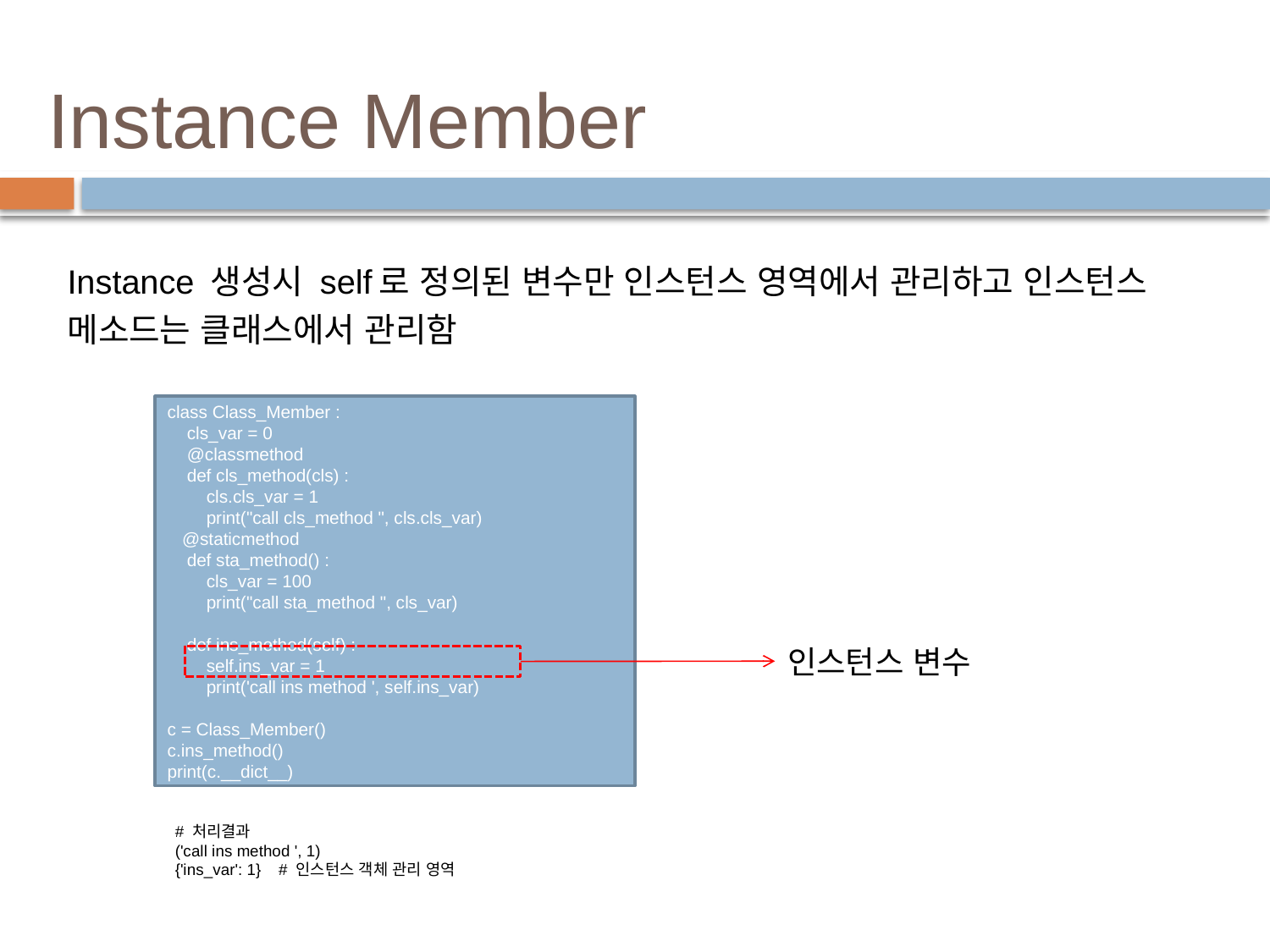

# Instance Member
Instance 생성시 self로 정의된 변수만 인스턴스 영역에서 관리하고 인스턴스 메소드는 클래스에서 관리함

class Class_Member :
    cls_var = 0
    @classmethod
    def cls_method(cls) :
        cls.cls_var = 1
        print("call cls_method ", cls.cls_var)
   @staticmethod
    def sta_method() :
        cls_var = 100
        print("call sta_method ", cls_var)

    def ins_method(self) :
        self.ins_var = 1
        print('call ins method ', self.ins_var)

c = Class_Member()
c.ins_method()
print(c.__dict__)
인스턴스 변수

# 처리결과
('call ins method ', 1)
{'ins_var': 1}    # 인스턴스 객체 관리 영역